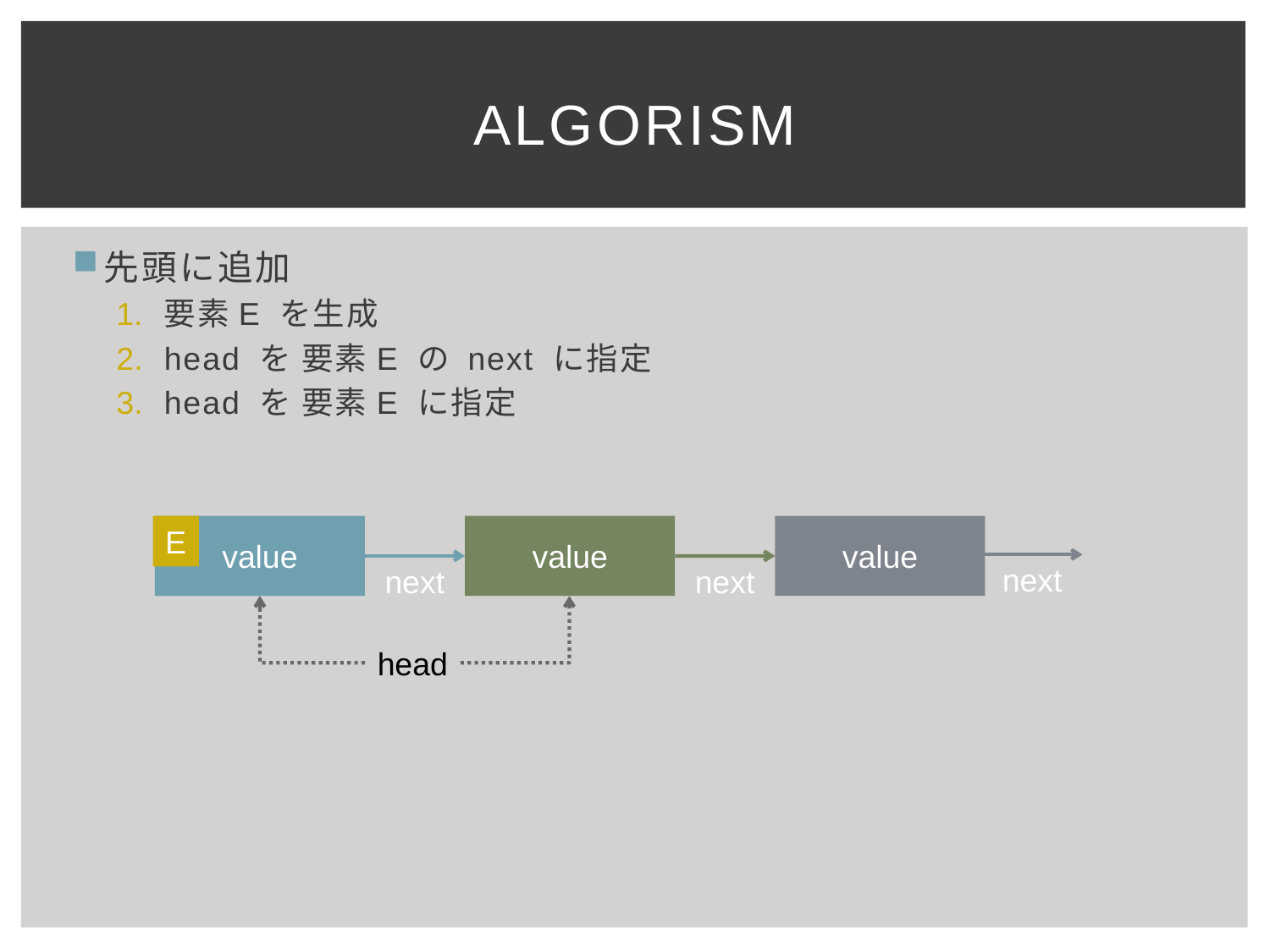

# Algorism
先頭に追加
要素E を生成
head を 要素E の next に指定
head を 要素E に指定
value
E
value
value
next
next
next
head